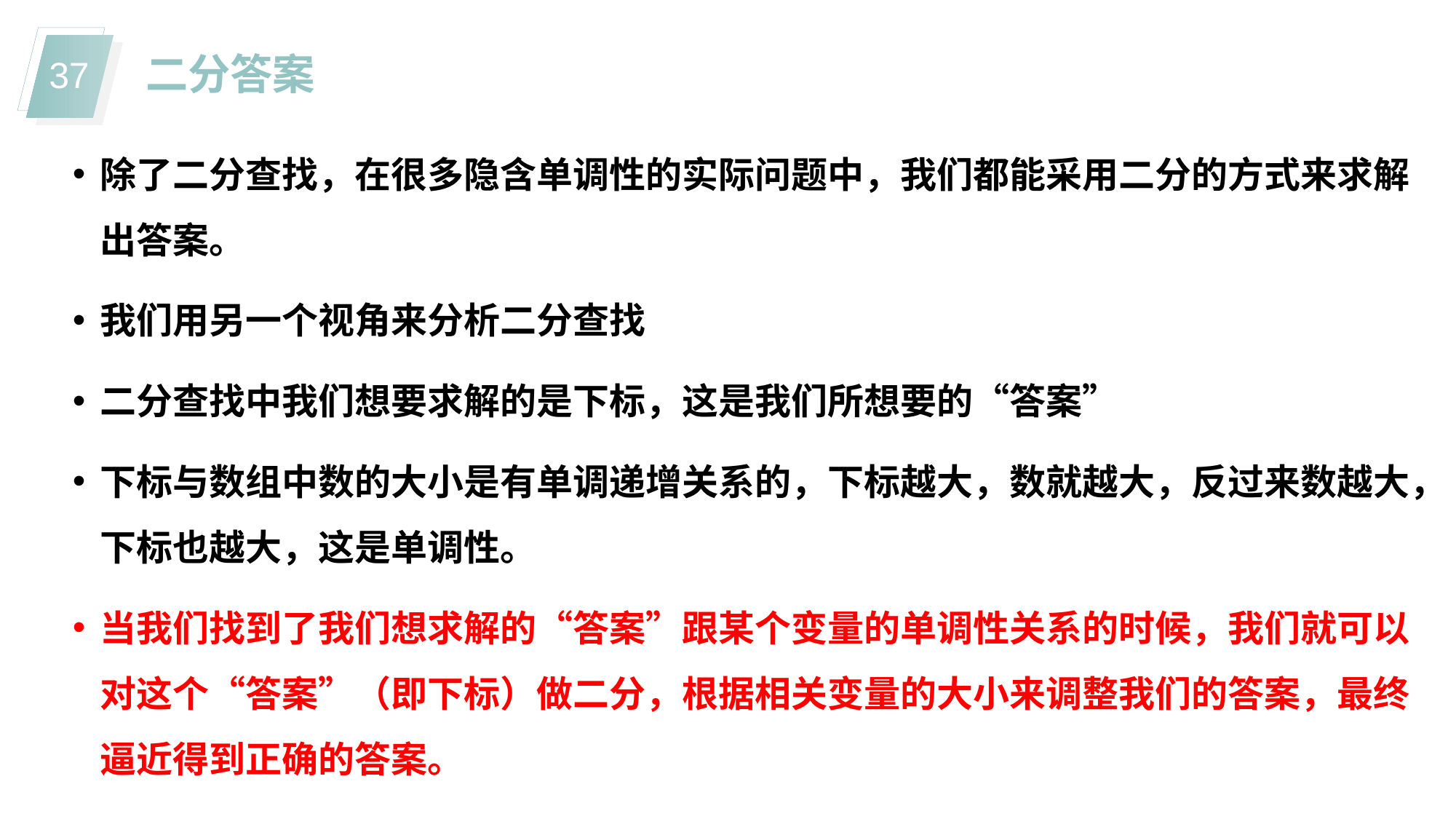

二分答案
除了二分查找，在很多隐含单调性的实际问题中，我们都能采用二分的方式来求解出答案。
我们用另一个视角来分析二分查找
二分查找中我们想要求解的是下标，这是我们所想要的“答案”
下标与数组中数的大小是有单调递增关系的，下标越大，数就越大，反过来数越大，下标也越大，这是单调性。
当我们找到了我们想求解的“答案”跟某个变量的单调性关系的时候，我们就可以对这个“答案”（即下标）做二分，根据相关变量的大小来调整我们的答案，最终逼近得到正确的答案。